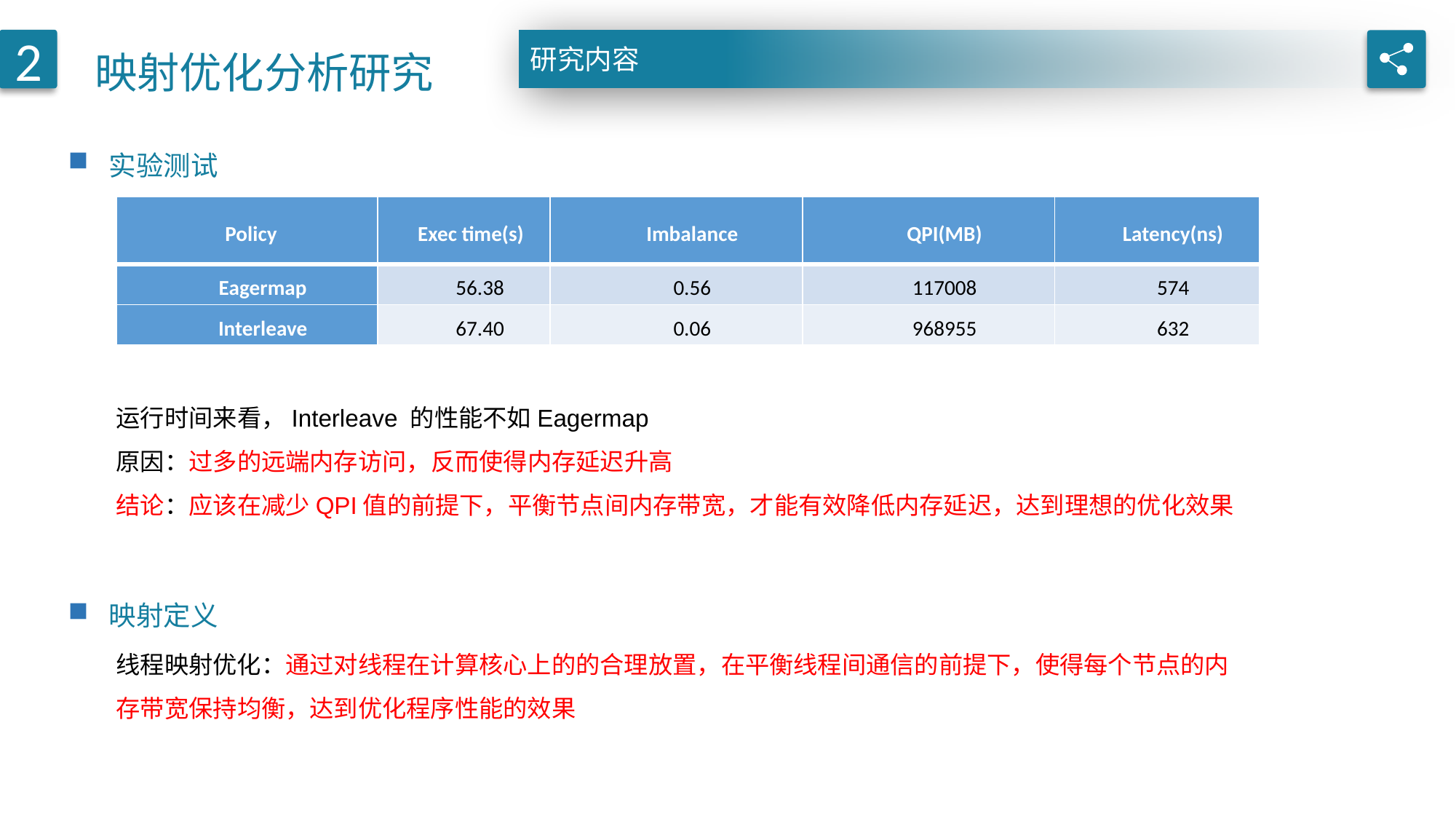

映射优化分析研究
2

研究内容

实验测试

映射定义

| Policy | Exec time(s) | Imbalance | QPI(MB) | Latency(ns) |
| --- | --- | --- | --- | --- |
| Eagermap | 56.38 | 0.56 | 117008 | 574 |
| Interleave | 67.40 | 0.06 | 968955 | 632 |
运行时间来看，Interleave 的性能不如Eagermap
原因：过多的远端内存访问，反而使得内存延迟升高
结论：应该在减少QPI值的前提下，平衡节点间内存带宽，才能有效降低内存延迟，达到理想的优化效果

线程映射优化：通过对线程在计算核心上的的合理放置，在平衡线程间通信的前提下，使得每个节点的内存带宽保持均衡，达到优化程序性能的效果